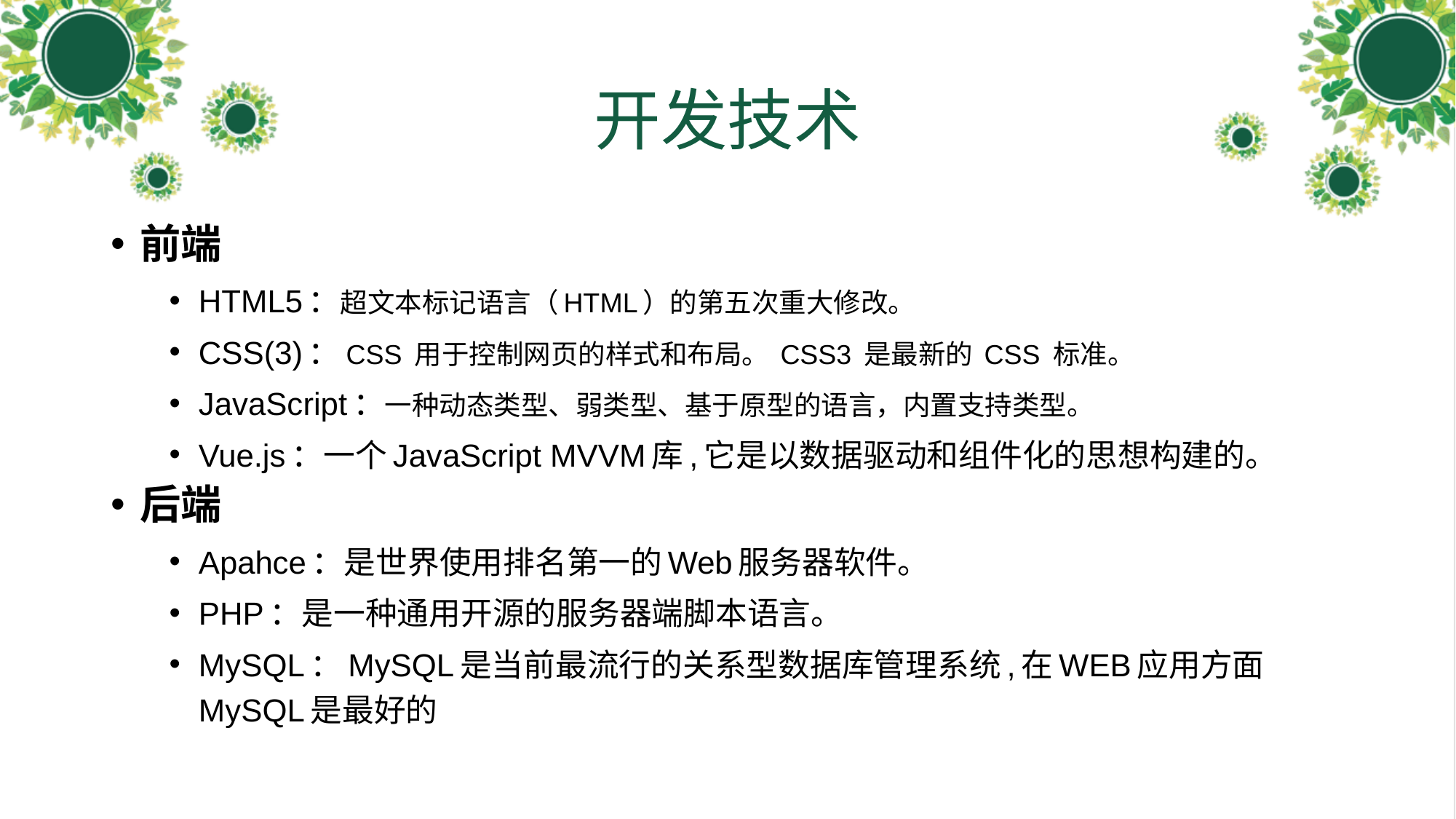

# 开发技术
前端
HTML5：超文本标记语言（HTML）的第五次重大修改。
CSS(3)：CSS 用于控制网页的样式和布局。 CSS3 是最新的 CSS 标准。
JavaScript：一种动态类型、弱类型、基于原型的语言，内置支持类型。
Vue.js：一个JavaScript MVVM库,它是以数据驱动和组件化的思想构建的。
后端
Apahce：是世界使用排名第一的Web服务器软件。
PHP：是一种通用开源的服务器端脚本语言。
MySQL：MySQL是当前最流行的关系型数据库管理系统,在WEB应用方面MySQL是最好的